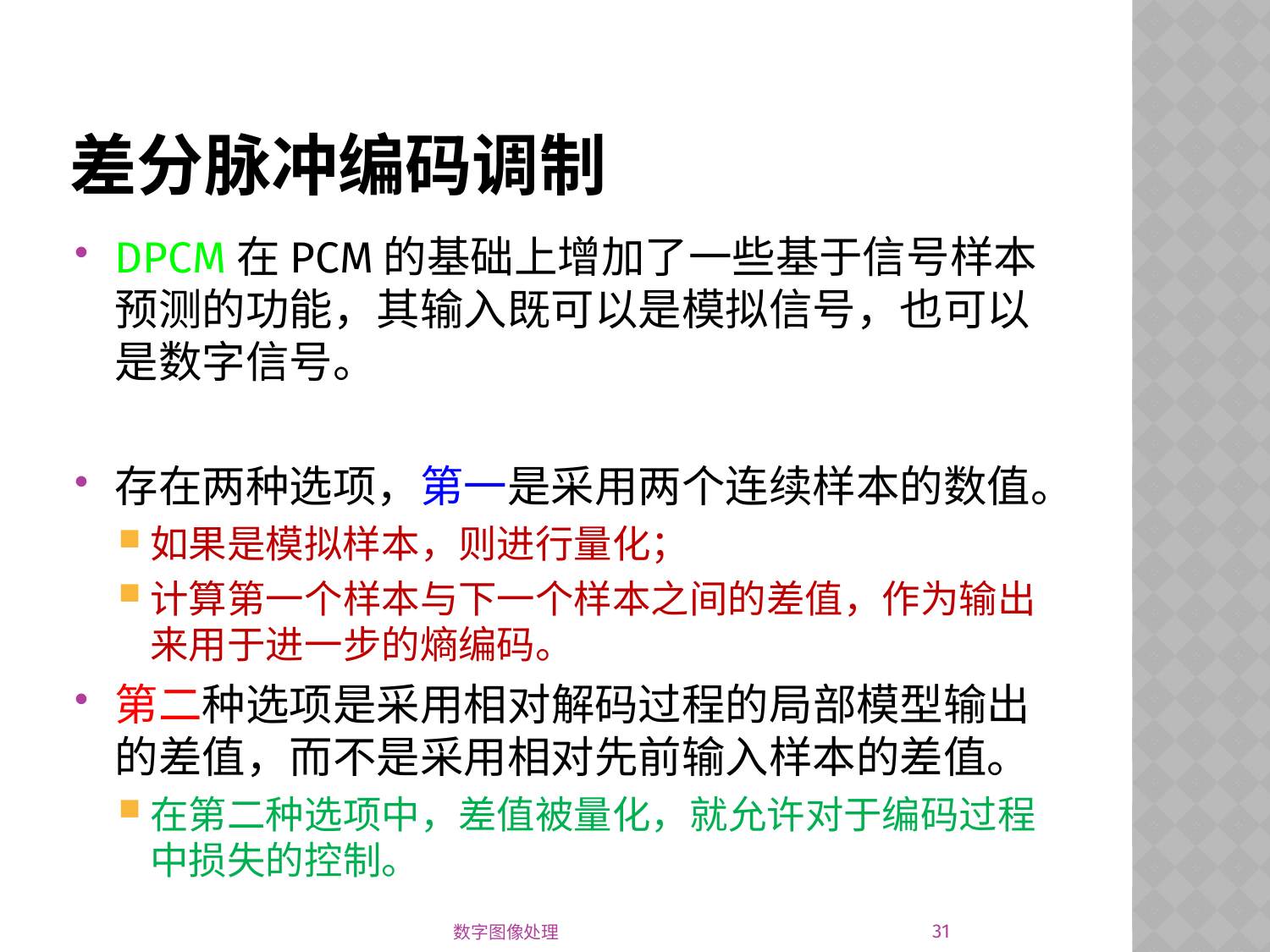

# 差分脉冲编码调制
DPCM在PCM的基础上增加了一些基于信号样本预测的功能，其输入既可以是模拟信号，也可以是数字信号。

存在两种选项，第一是采用两个连续样本的数值。
如果是模拟样本，则进行量化；
计算第一个样本与下一个样本之间的差值，作为输出来用于进一步的熵编码。
第二种选项是采用相对解码过程的局部模型输出的差值，而不是采用相对先前输入样本的差值。
在第二种选项中，差值被量化，就允许对于编码过程中损失的控制。

31
数字图像处理